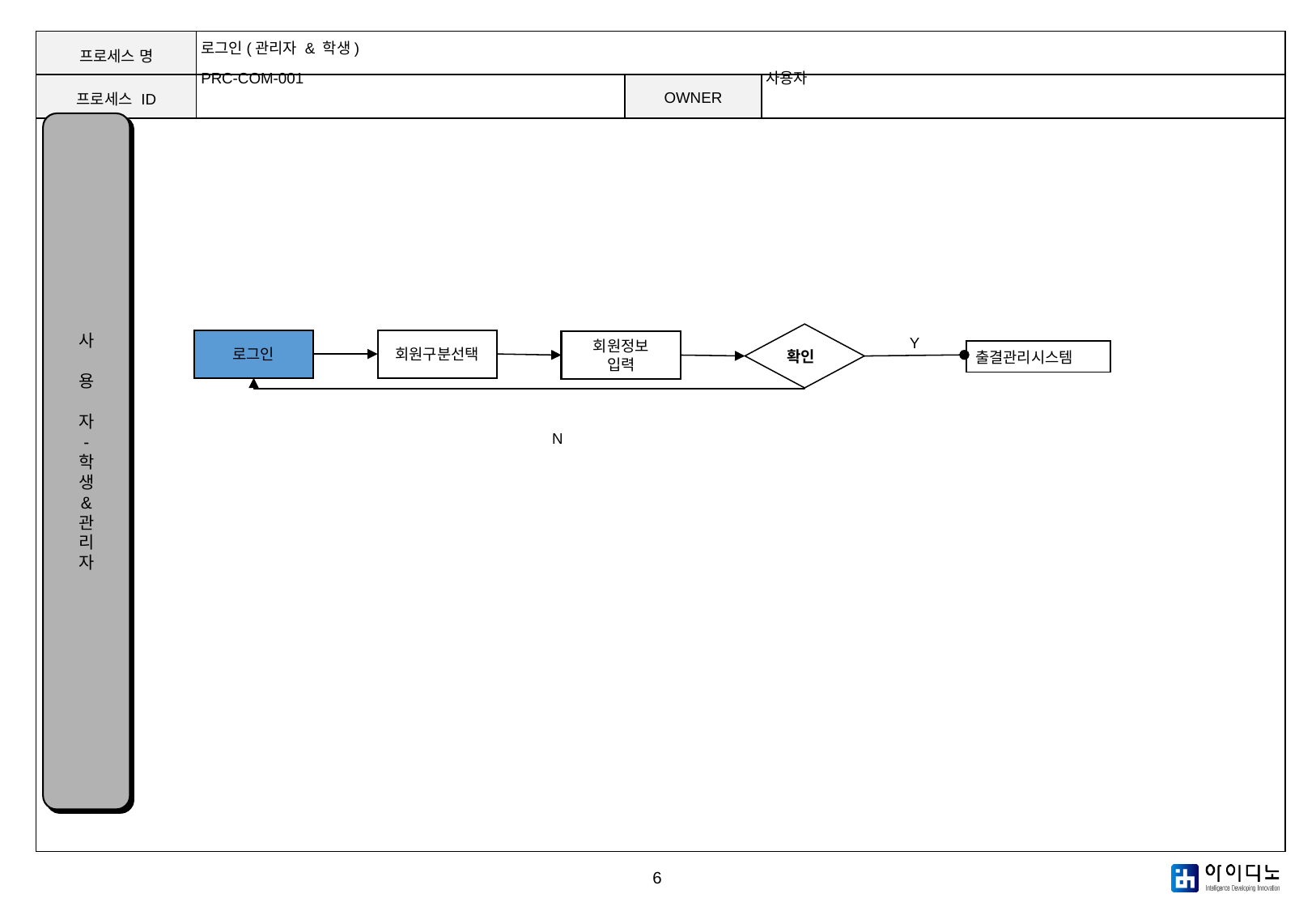

# 로그인(관리자 & 학생)
PRC-COM-001
사용자
사

용

자
-
학
생
&
관
리
자

확인
Y
로그인
회원구분선택
회원정보
입력
| 출결관리시스템 |
| --- |
N